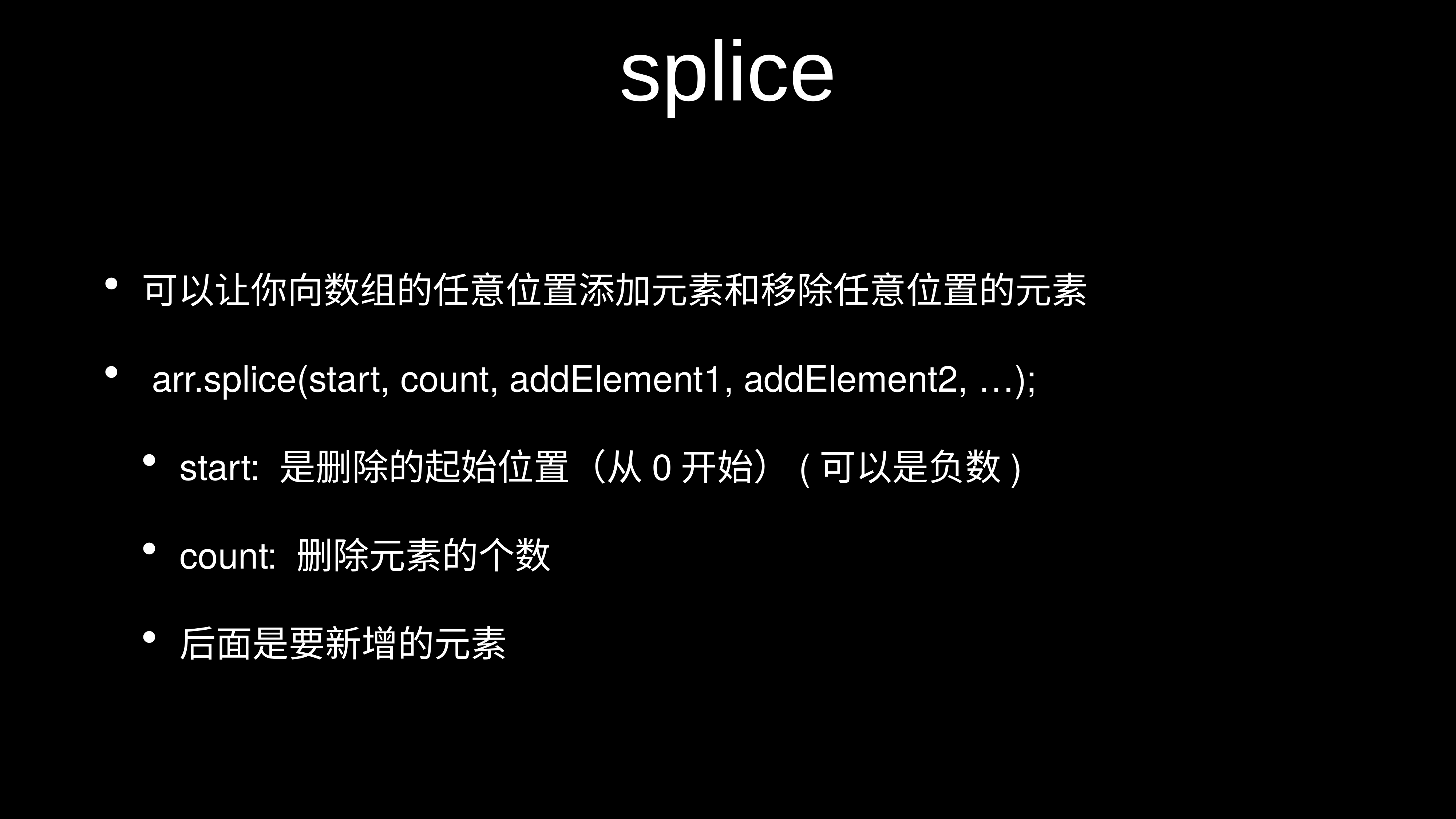

# splice
可以让你向数组的任意位置添加元素和移除任意位置的元素
 arr.splice(start, count, addElement1, addElement2, …);
start: 是删除的起始位置（从0开始）(可以是负数)
count: 删除元素的个数
后面是要新增的元素